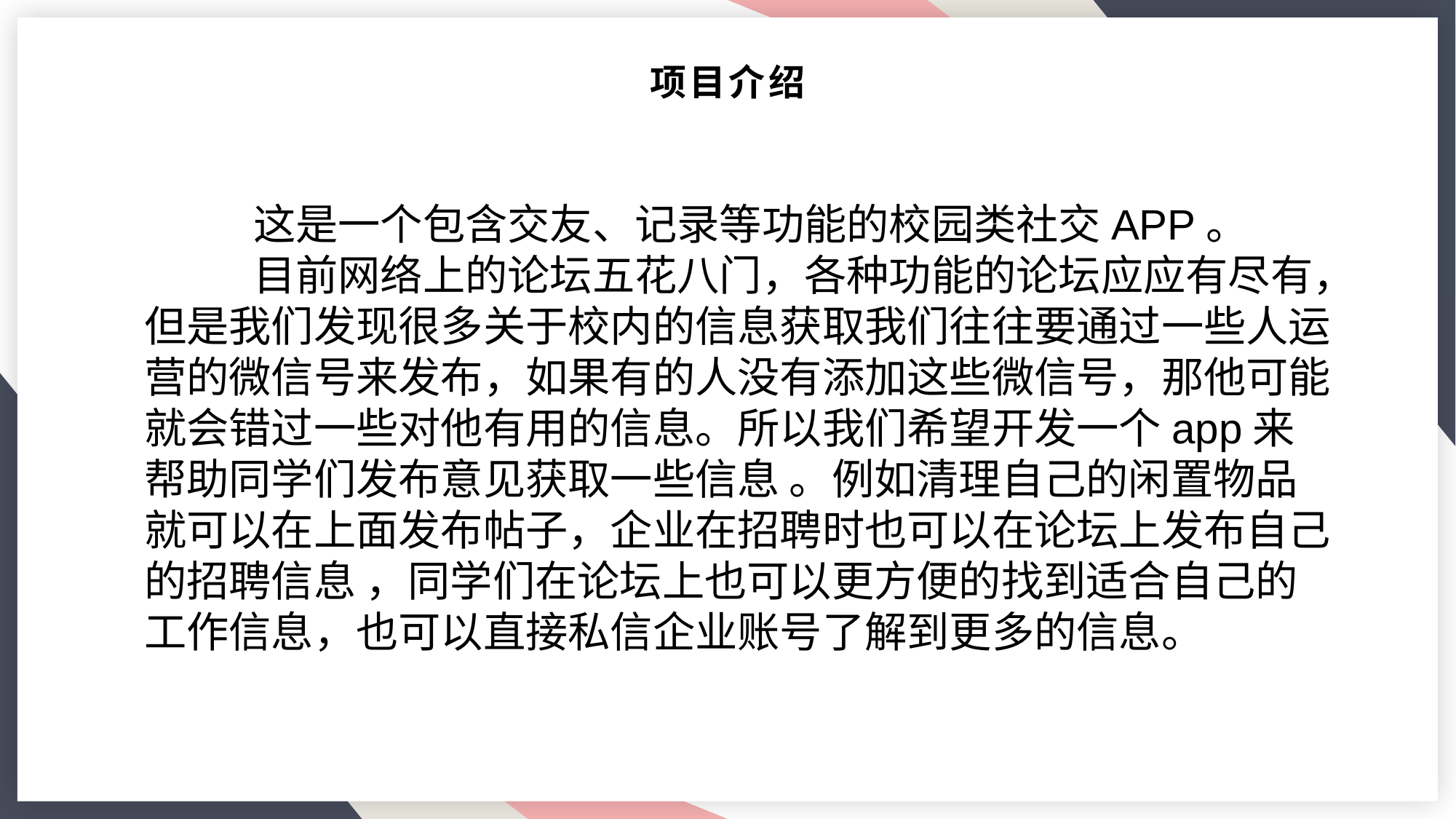

# 项目介绍
	这是一个包含交友、记录等功能的校园类社交APP。
	目前网络上的论坛五花八门，各种功能的论坛应应有尽有，但是我们发现很多关于校内的信息获取我们往往要通过一些人运营的微信号来发布，如果有的人没有添加这些微信号，那他可能就会错过一些对他有用的信息。所以我们希望开发一个app来 帮助同学们发布意见获取一些信息 。例如清理自己的闲置物品就可以在上面发布帖子，企业在招聘时也可以在论坛上发布自己的招聘信息 ，同学们在论坛上也可以更方便的找到适合自己的工作信息，也可以直接私信企业账号了解到更多的信息。